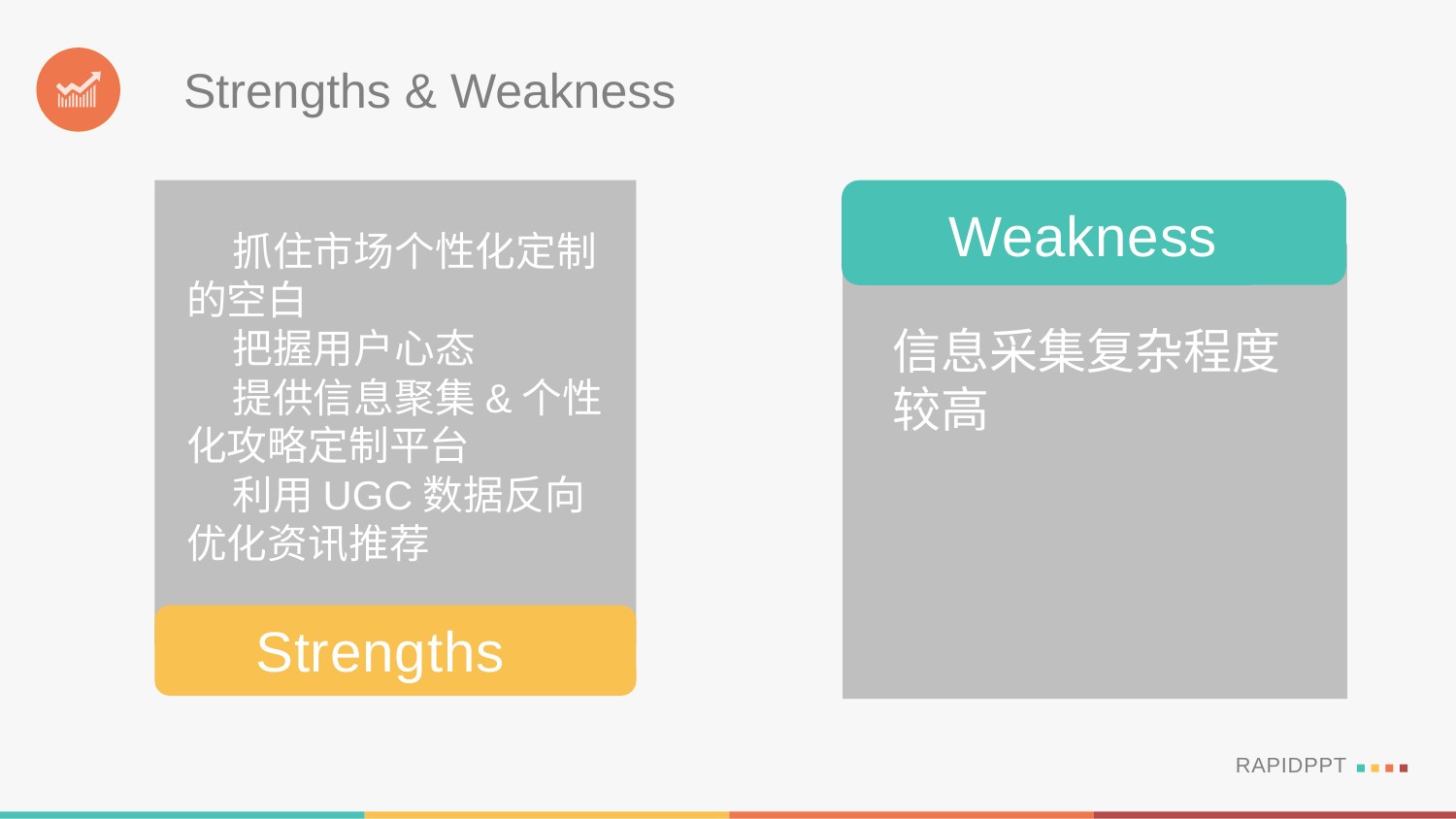

Strengths & Weakness

    抓住市场个性化定制的空白
    把握用户心态
    提供信息聚集&个性化攻略定制平台
    利用UGC数据反向优化资讯推荐

Weakness

信息采集复杂程度较高

Strengths